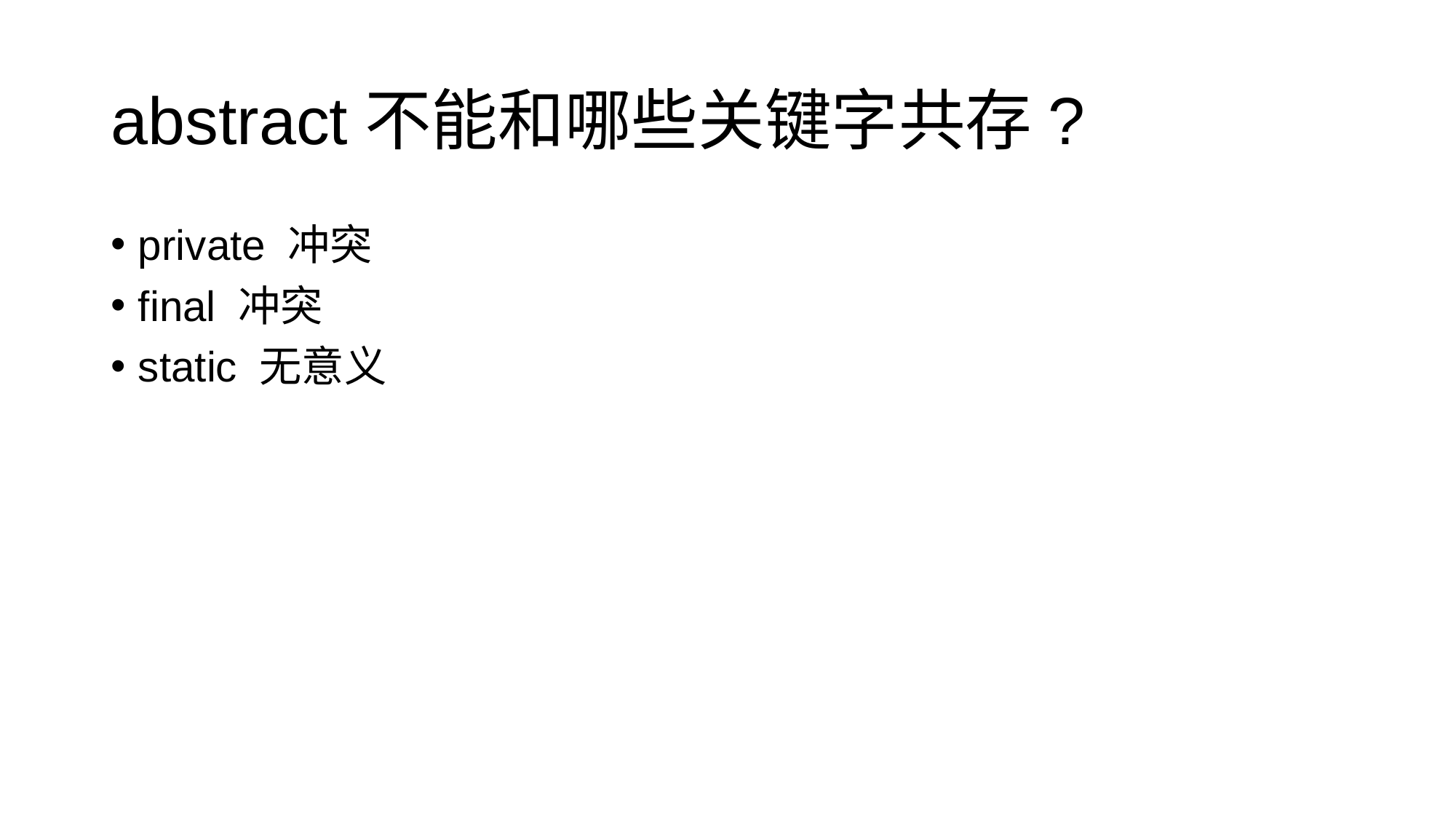

# abstract不能和哪些关键字共存?
private 冲突
final 冲突
static 无意义